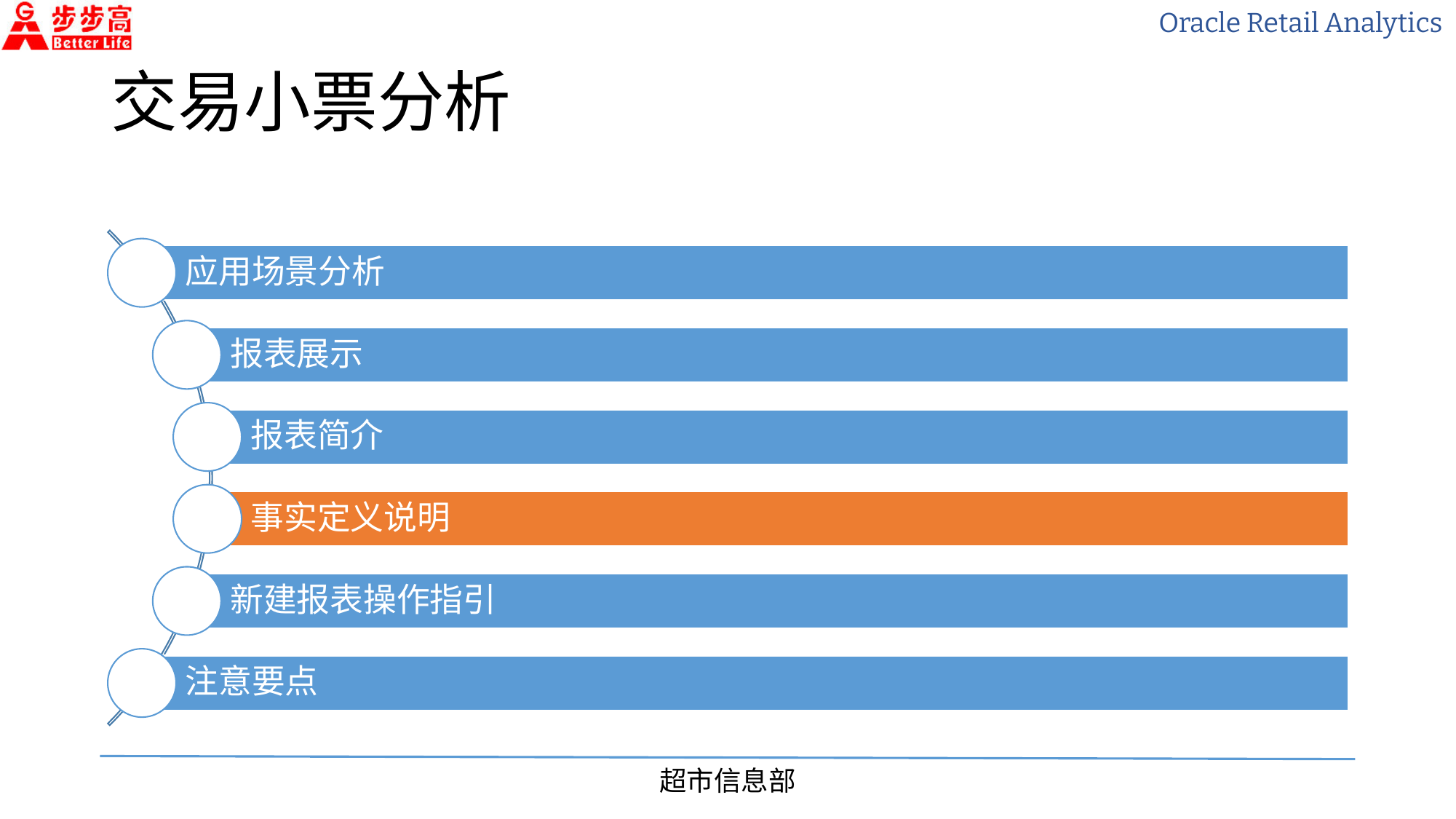

# 交易小票分析
应用场景分析
报表展示
报表简介
事实定义说明
新建报表操作指引
注意要点